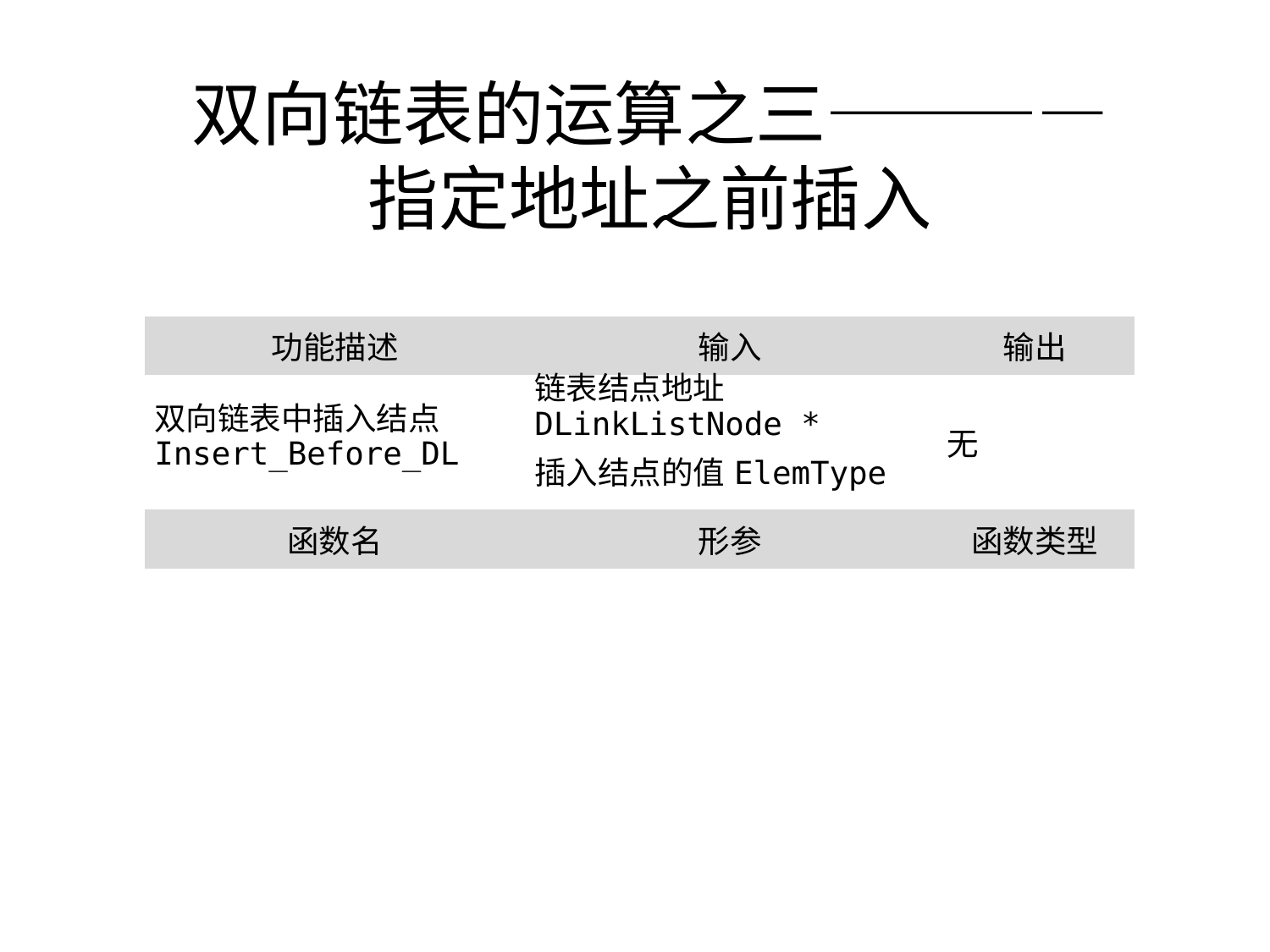

# 双向链表的运算之三———— 指定地址之前插入
| 功能描述 | 输入 | 输出 |
| --- | --- | --- |
| 双向链表中插入结点 Insert\_Before\_DL | 链表结点地址 DLinkListNode \* | 无 |
|  | 插入结点的值ElemType |  |
| 函数名 | 形参 | 函数类型 |
172